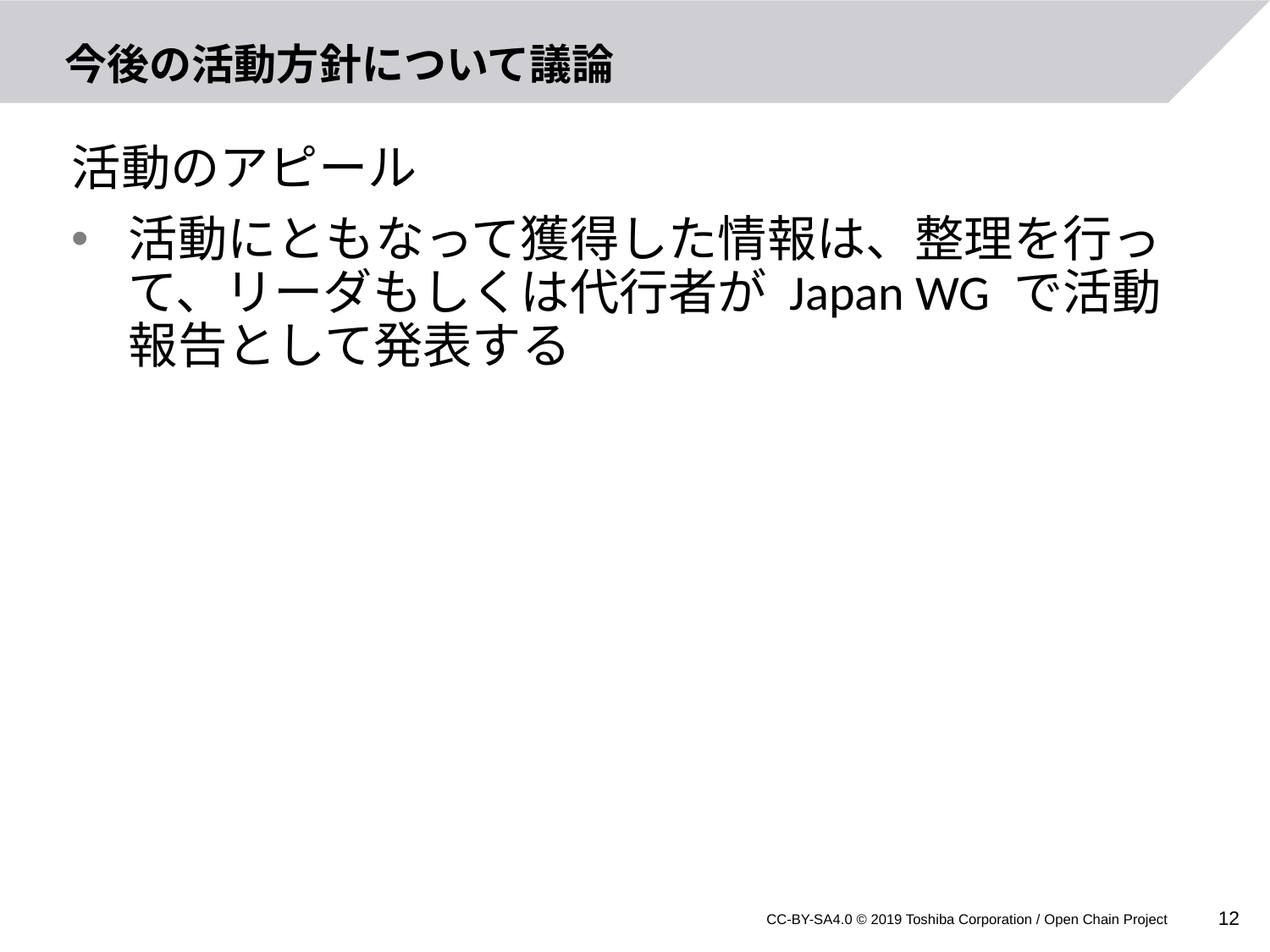

# 今後の活動方針について議論
活動のアピール
活動にともなって獲得した情報は、整理を行って、リーダもしくは代行者が Japan WG で活動報告として発表する